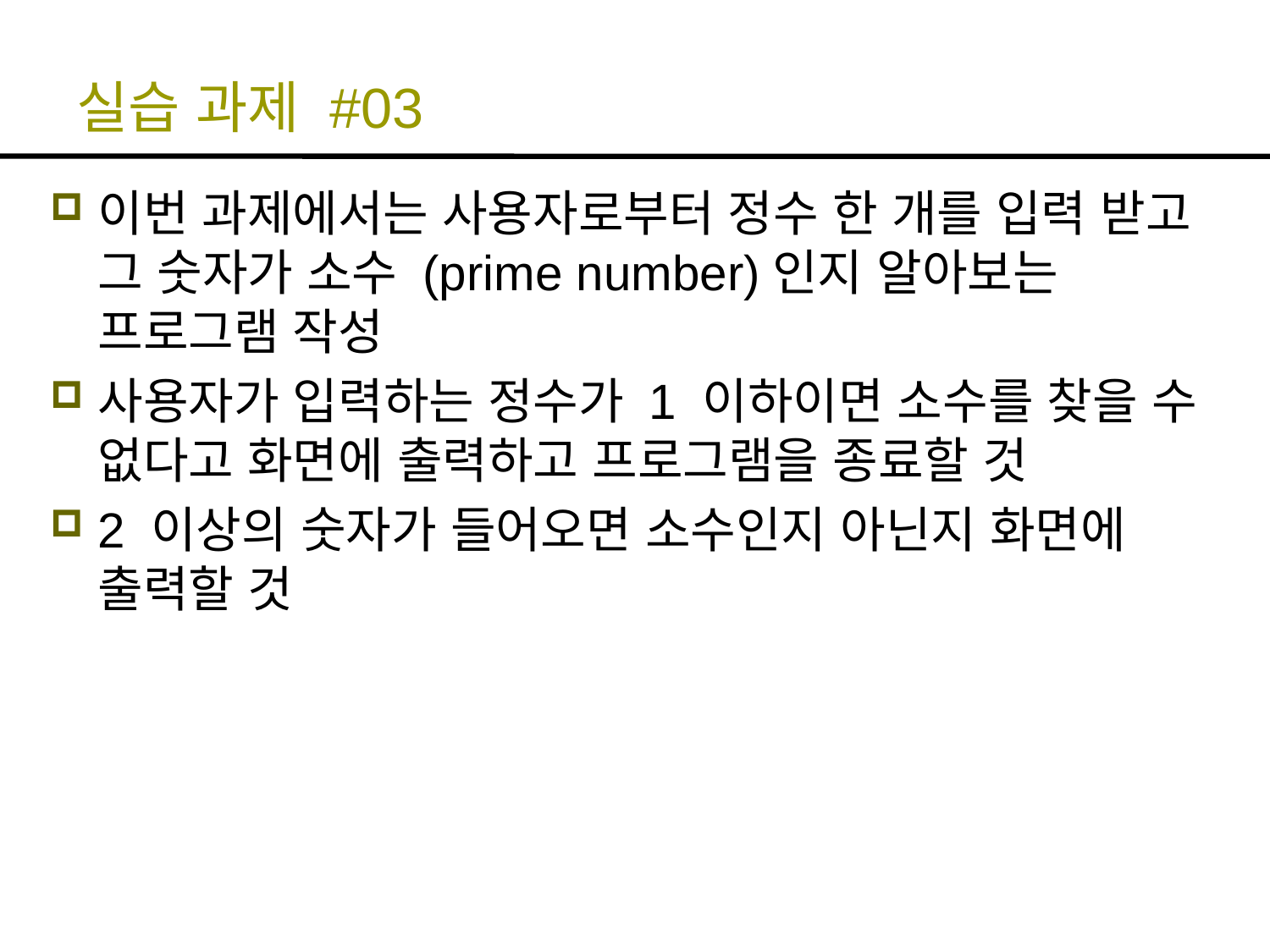

# 실습 과제 #03
이번 과제에서는 사용자로부터 정수 한 개를 입력 받고 그 숫자가 소수 (prime number)인지 알아보는 프로그램 작성
사용자가 입력하는 정수가 1 이하이면 소수를 찾을 수 없다고 화면에 출력하고 프로그램을 종료할 것
2 이상의 숫자가 들어오면 소수인지 아닌지 화면에 출력할 것